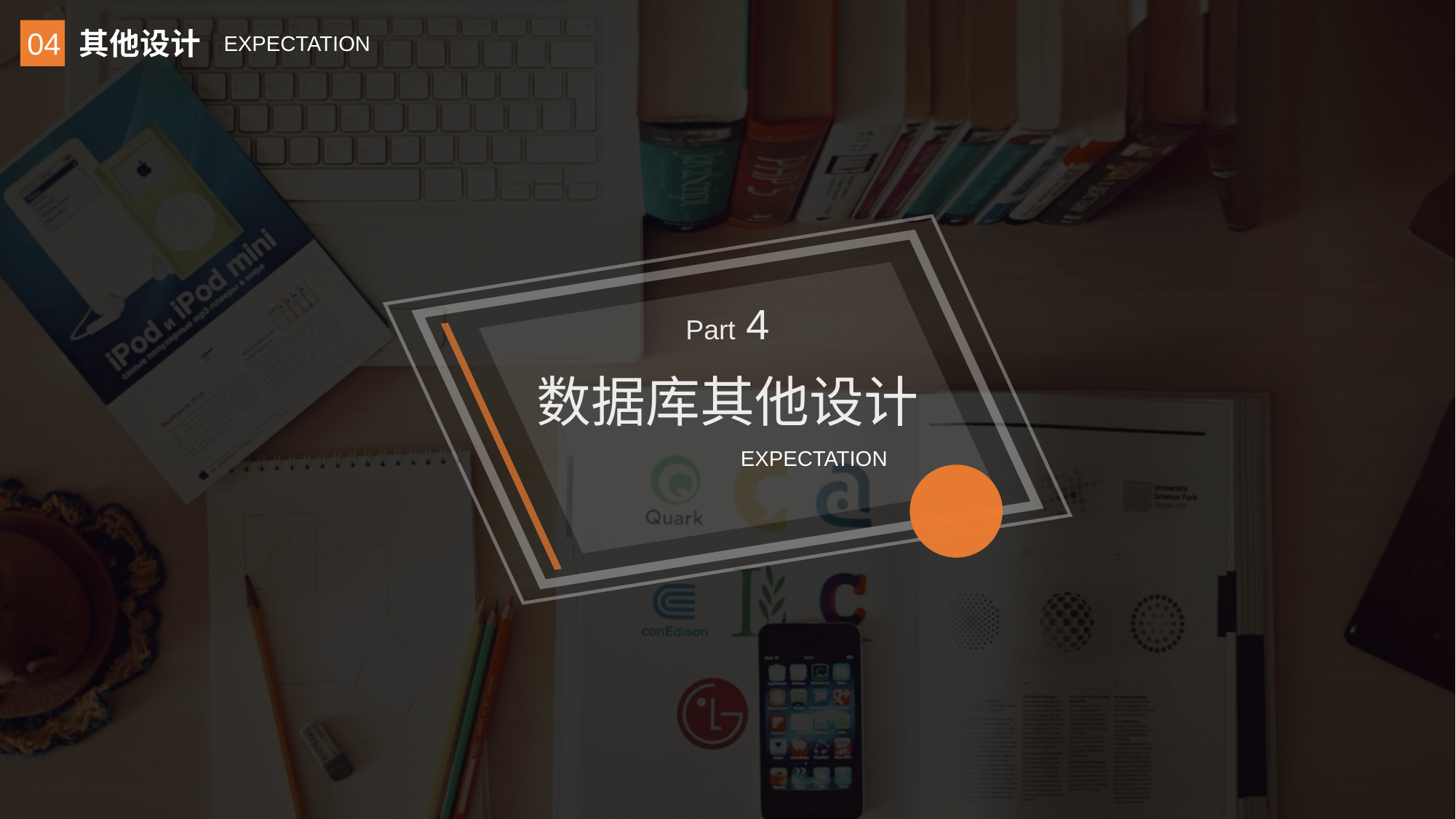

04
其他设计

 EXPECTATION

Part 4
数据库其他设计
 EXPECTATION